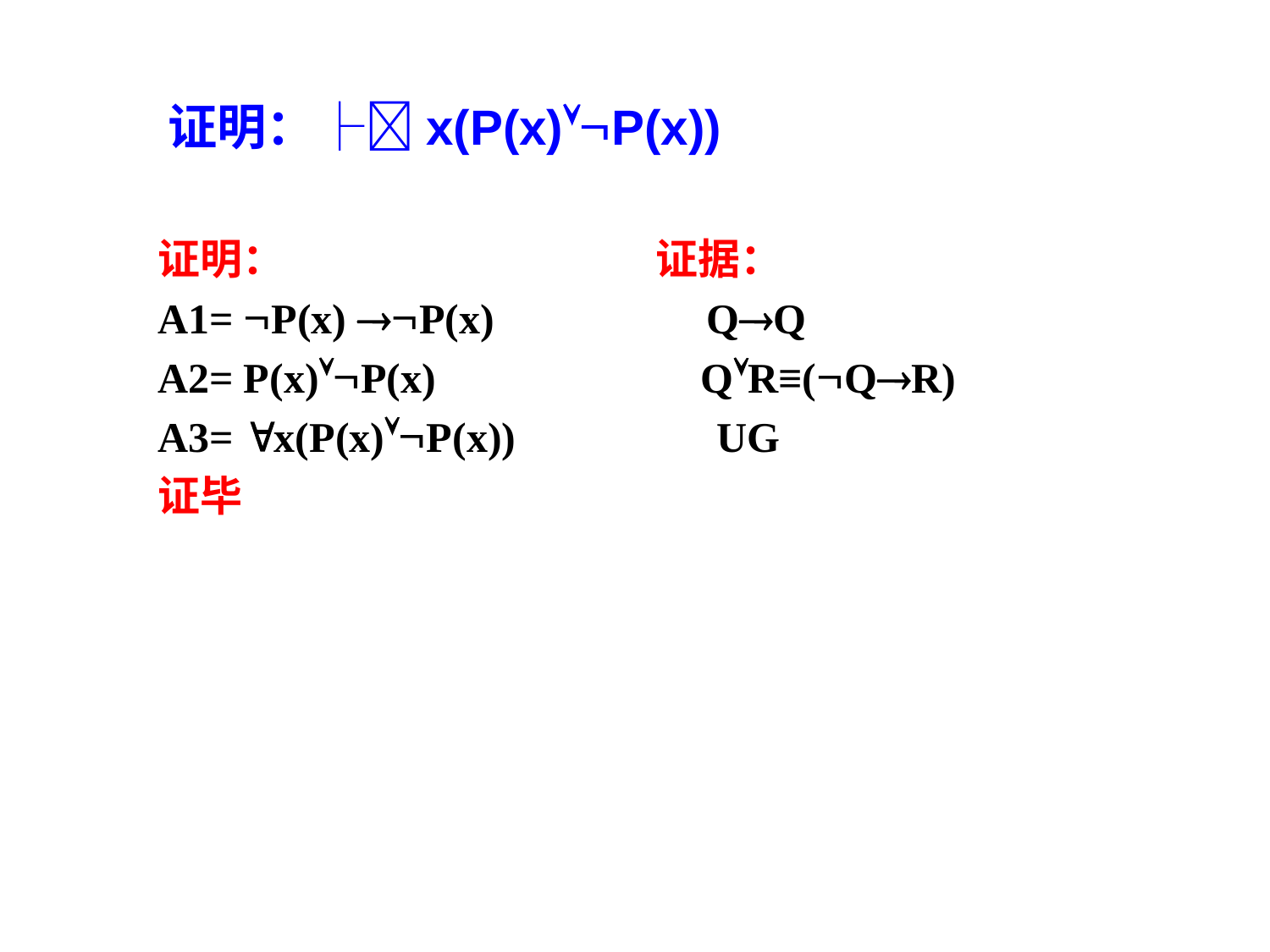

证明：├∀x(P(x)∨¬P(x))
证明：                                       证据：
A1= ¬P(x) →¬P(x)                    Q→Q
A2= P(x)∨¬P(x)                         Q∨R≡(¬Q→R)
A3= ∀x(P(x)∨¬P(x))                   UG
证毕